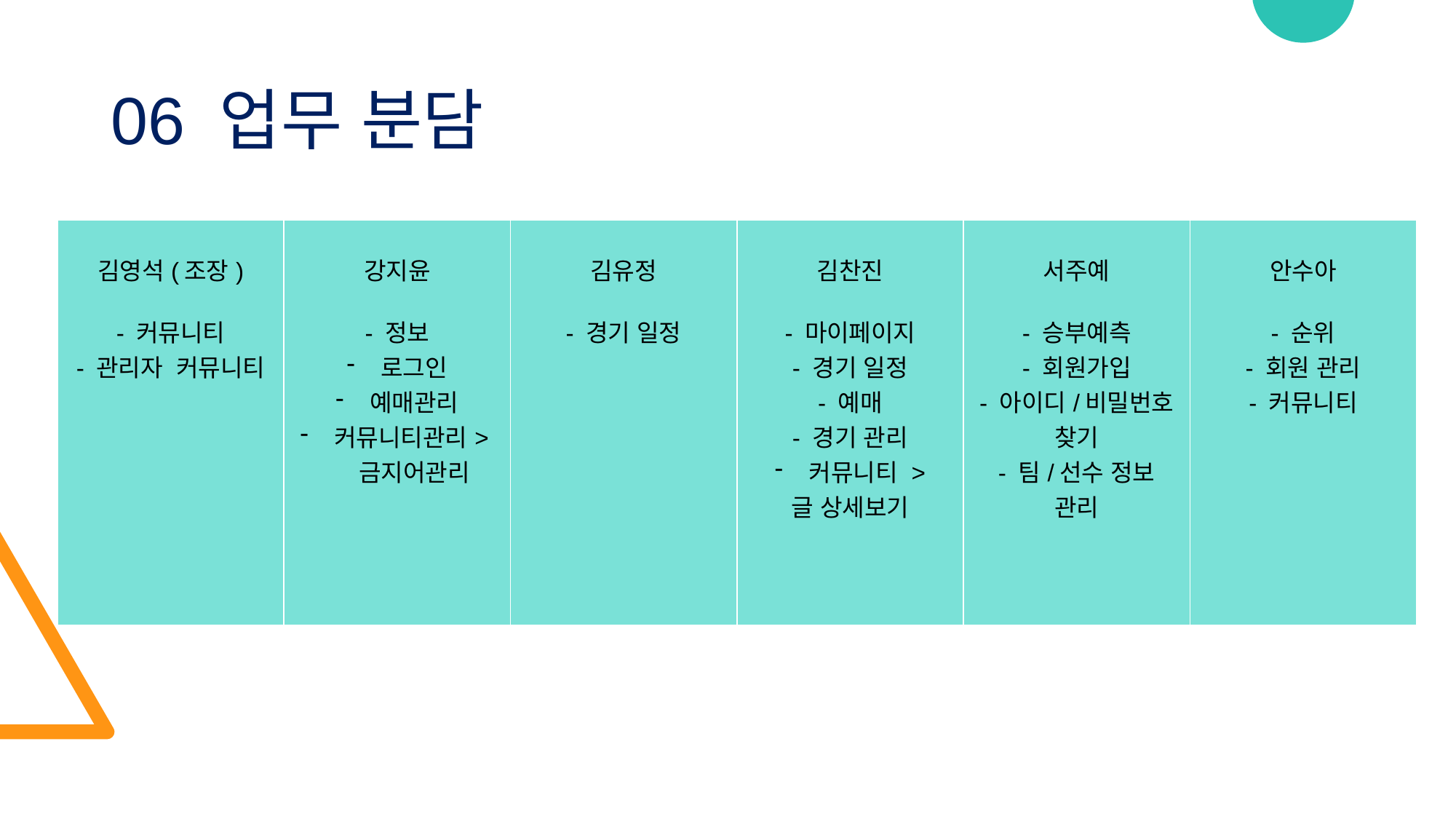

# 06 업무 분담
| 김영석(조장) - 커뮤니티 - 관리자 커뮤니티 | 강지윤 - 정보 로그인 예매관리 커뮤니티관리>금지어관리 | 김유정 - 경기 일정 | 김찬진 - 마이페이지 - 경기 일정 - 예매 - 경기 관리 커뮤니티 > 글 상세보기 | 서주예 - 승부예측 - 회원가입 - 아이디/비밀번호 찾기 - 팀/선수 정보 관리 | 안수아 - 순위 - 회원 관리 - 커뮤니티 |
| --- | --- | --- | --- | --- | --- |